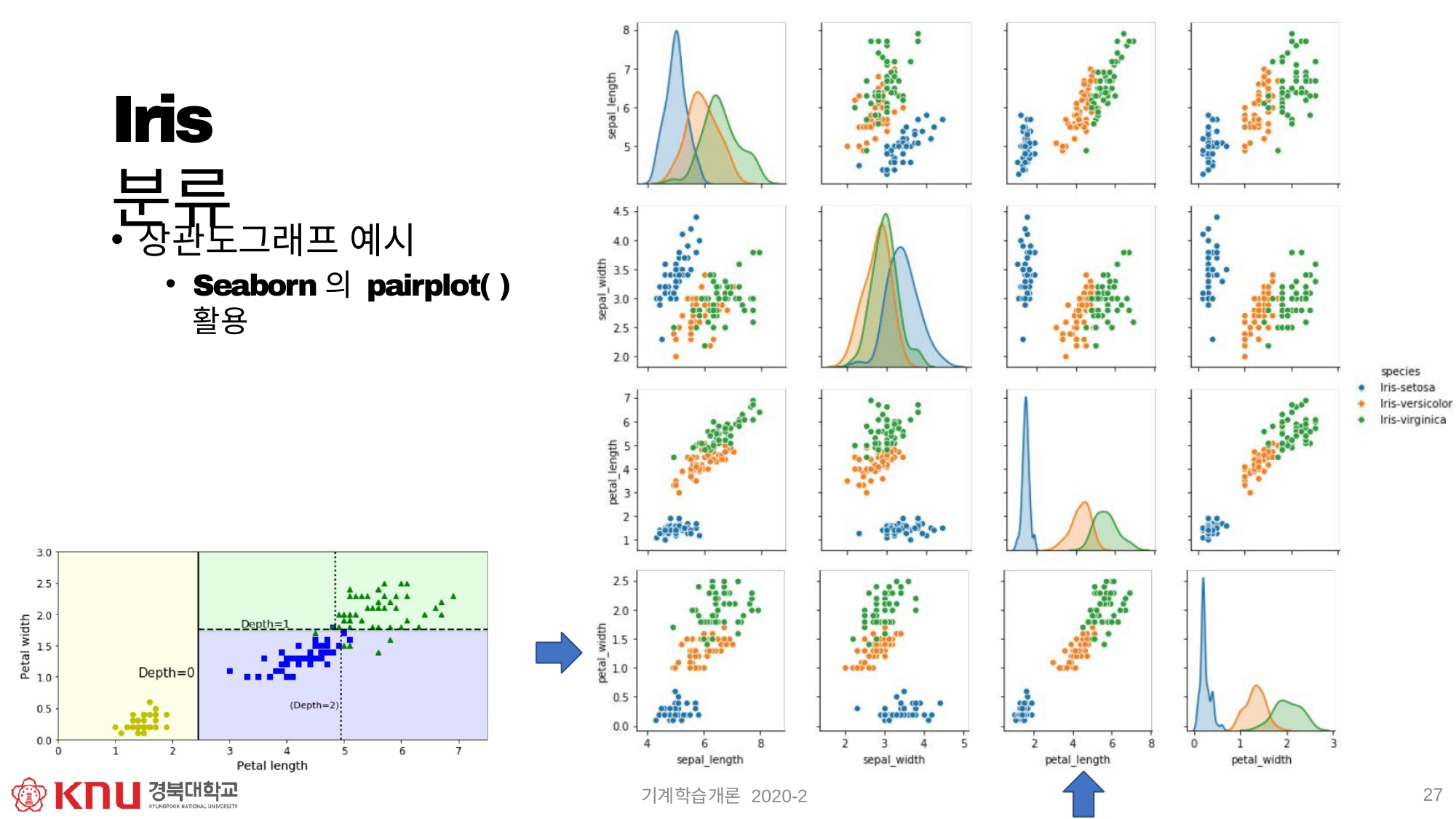

# Iris 분류
상관도그래프 예시
Seaborn의 pairplot( ) 활용

27
기계학습개론 2020-2